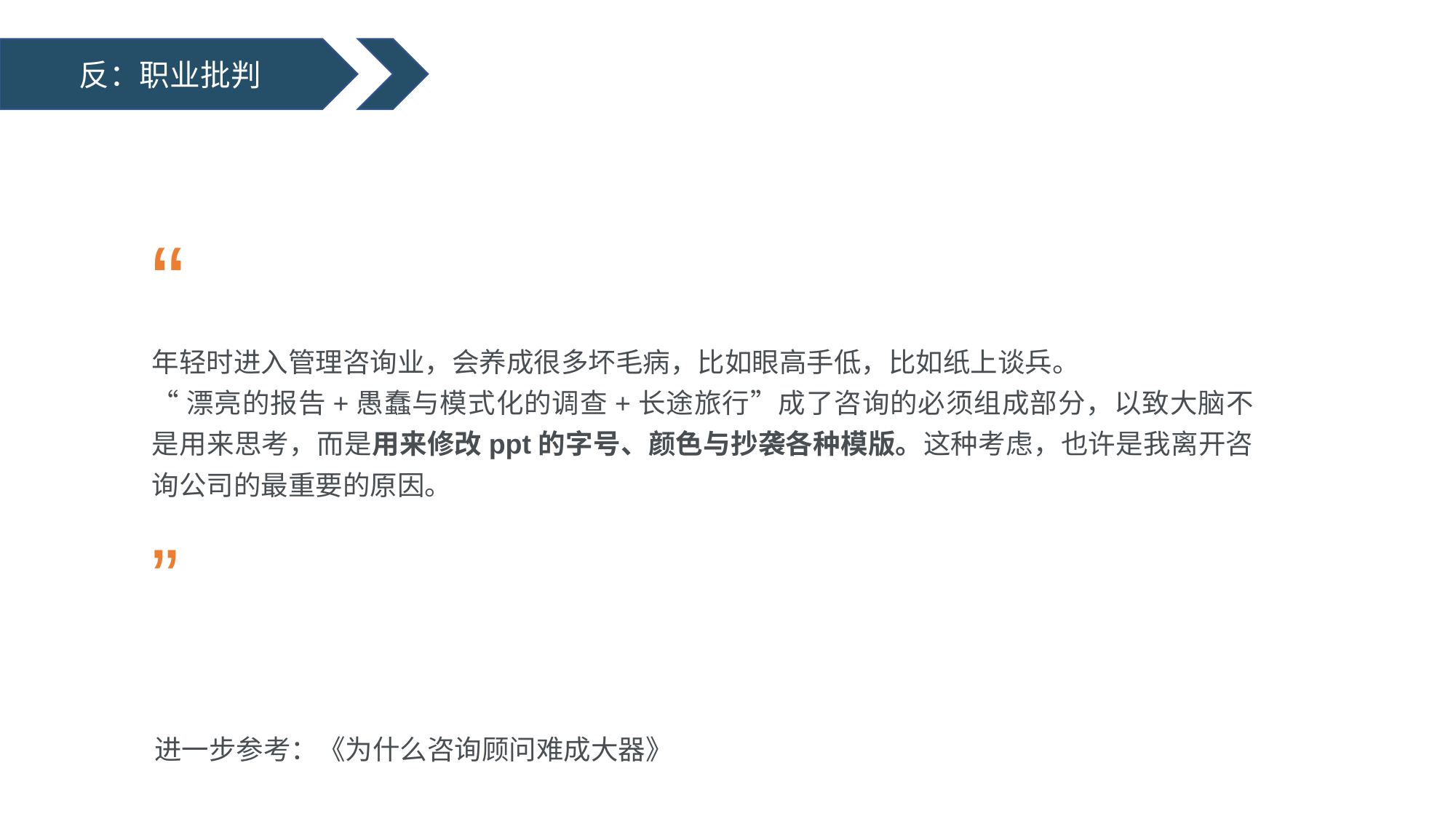

反：职业批判

“
年轻时进入管理咨询业，会养成很多坏毛病，比如眼高手低，比如纸上谈兵。
“漂亮的报告+愚蠢与模式化的调查+长途旅行”成了咨询的必须组成部分，以致大脑不是用来思考，而是用来修改ppt的字号、颜色与抄袭各种模版。这种考虑，也许是我离开咨询公司的最重要的原因。
”
进一步参考：《为什么咨询顾问难成大器》